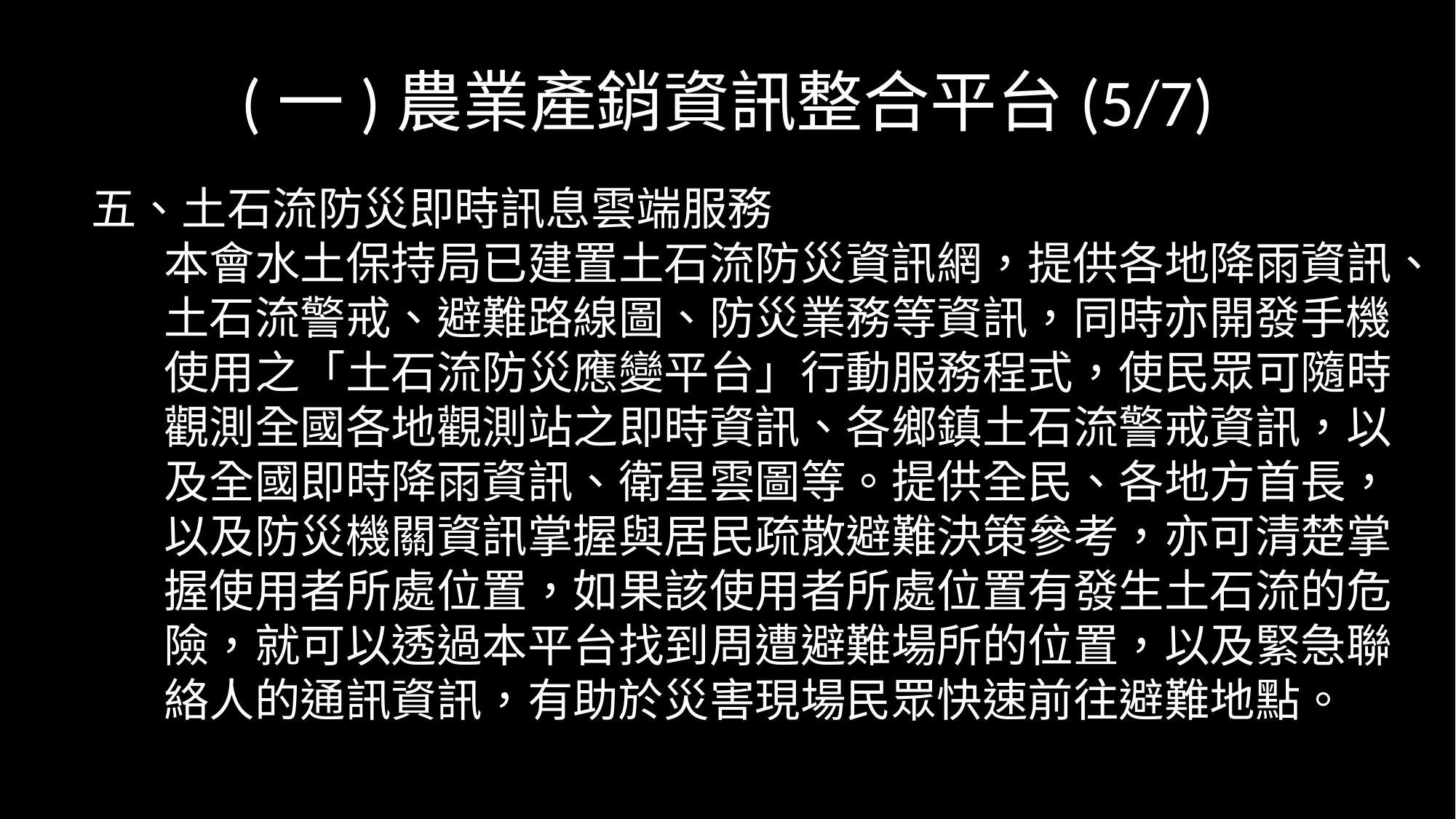

# (一)農業產銷資訊整合平台(5/7)
五、土石流防災即時訊息雲端服務
本會水土保持局已建置土石流防災資訊網，提供各地降雨資訊、土石流警戒、避難路線圖、防災業務等資訊，同時亦開發手機使用之「土石流防災應變平台」行動服務程式，使民眾可隨時觀測全國各地觀測站之即時資訊、各鄉鎮土石流警戒資訊，以及全國即時降雨資訊、衛星雲圖等。提供全民、各地方首長，以及防災機關資訊掌握與居民疏散避難決策參考，亦可清楚掌握使用者所處位置，如果該使用者所處位置有發生土石流的危險，就可以透過本平台找到周遭避難場所的位置，以及緊急聯絡人的通訊資訊，有助於災害現場民眾快速前往避難地點。